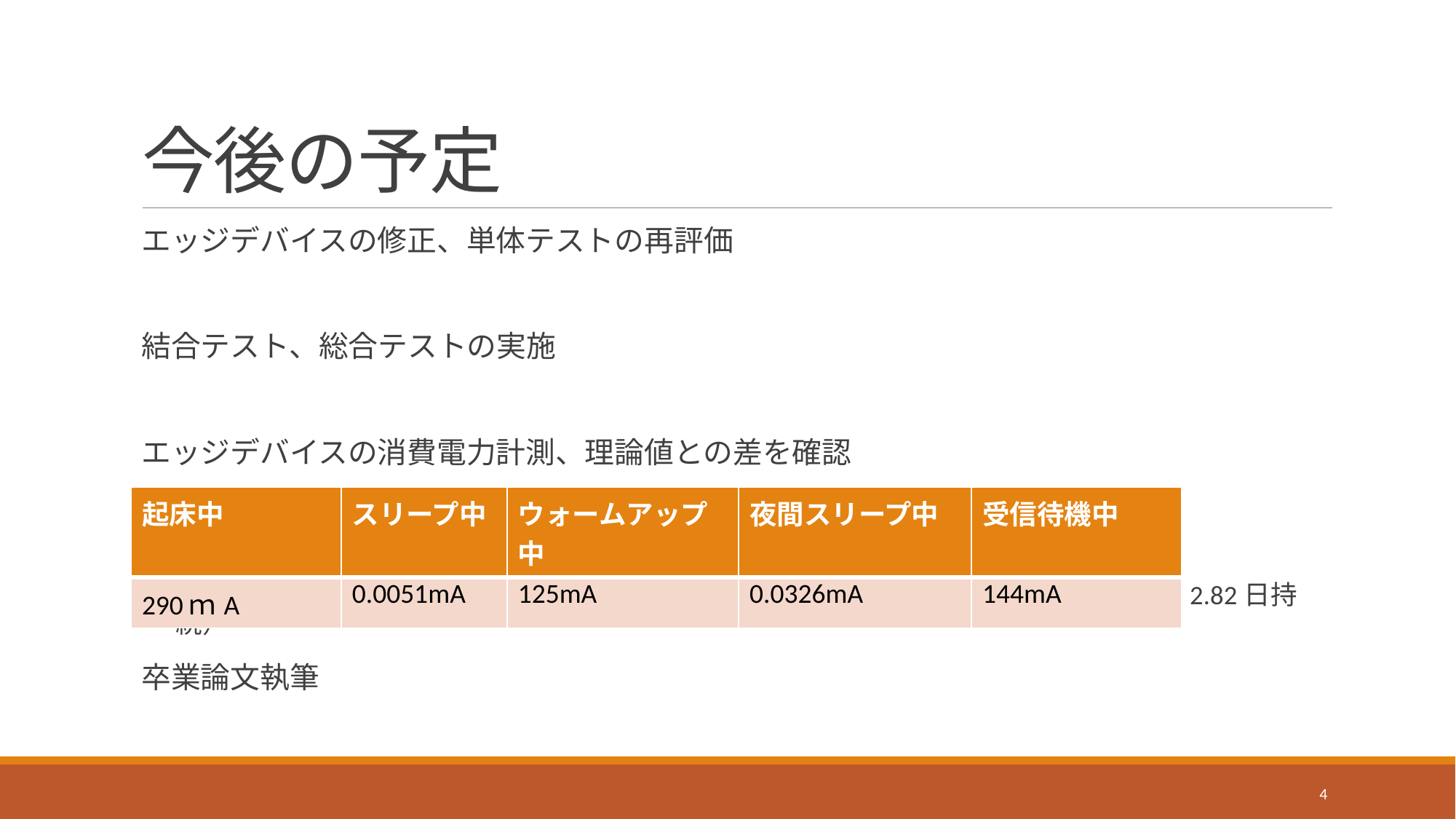

# 今後の予定
エッジデバイスの修正、単体テストの再評価

結合テスト、総合テストの実施

エッジデバイスの消費電力計測、理論値との差を確認

１日当たり 531.78mAh（単三電池(3800mAh)で7.14日持続　単四電池(1500mAh)で2.82日持続）
卒業論文執筆
| 起床中 | スリープ中 | ウォームアップ中 | 夜間スリープ中 | 受信待機中 |
| --- | --- | --- | --- | --- |
| 290ｍA | 0.0051mA | 125mA | 0.0326mA | 144mA |
4